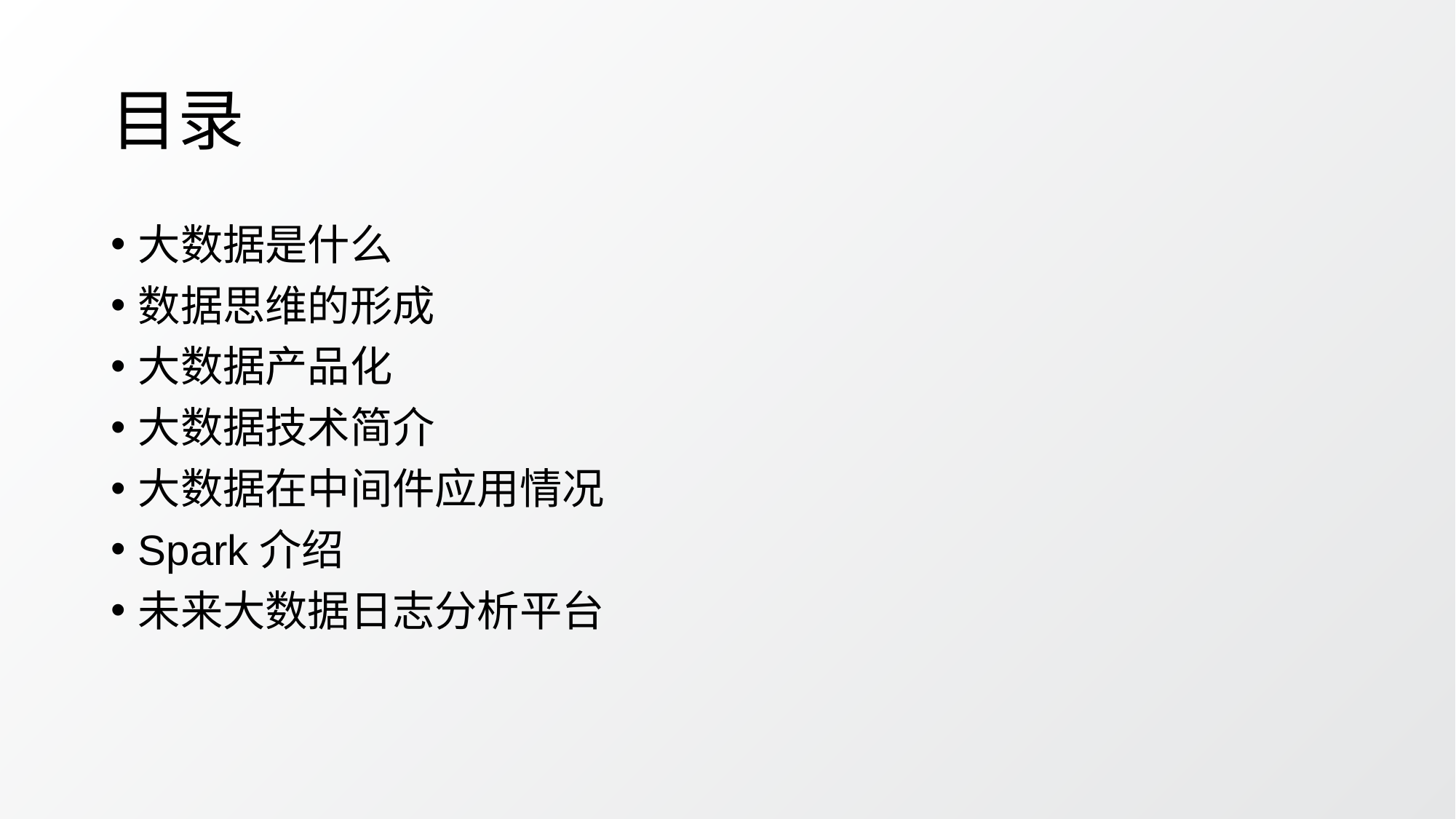

# 目录
大数据是什么
数据思维的形成
大数据产品化
大数据技术简介
大数据在中间件应用情况
Spark介绍
未来大数据日志分析平台